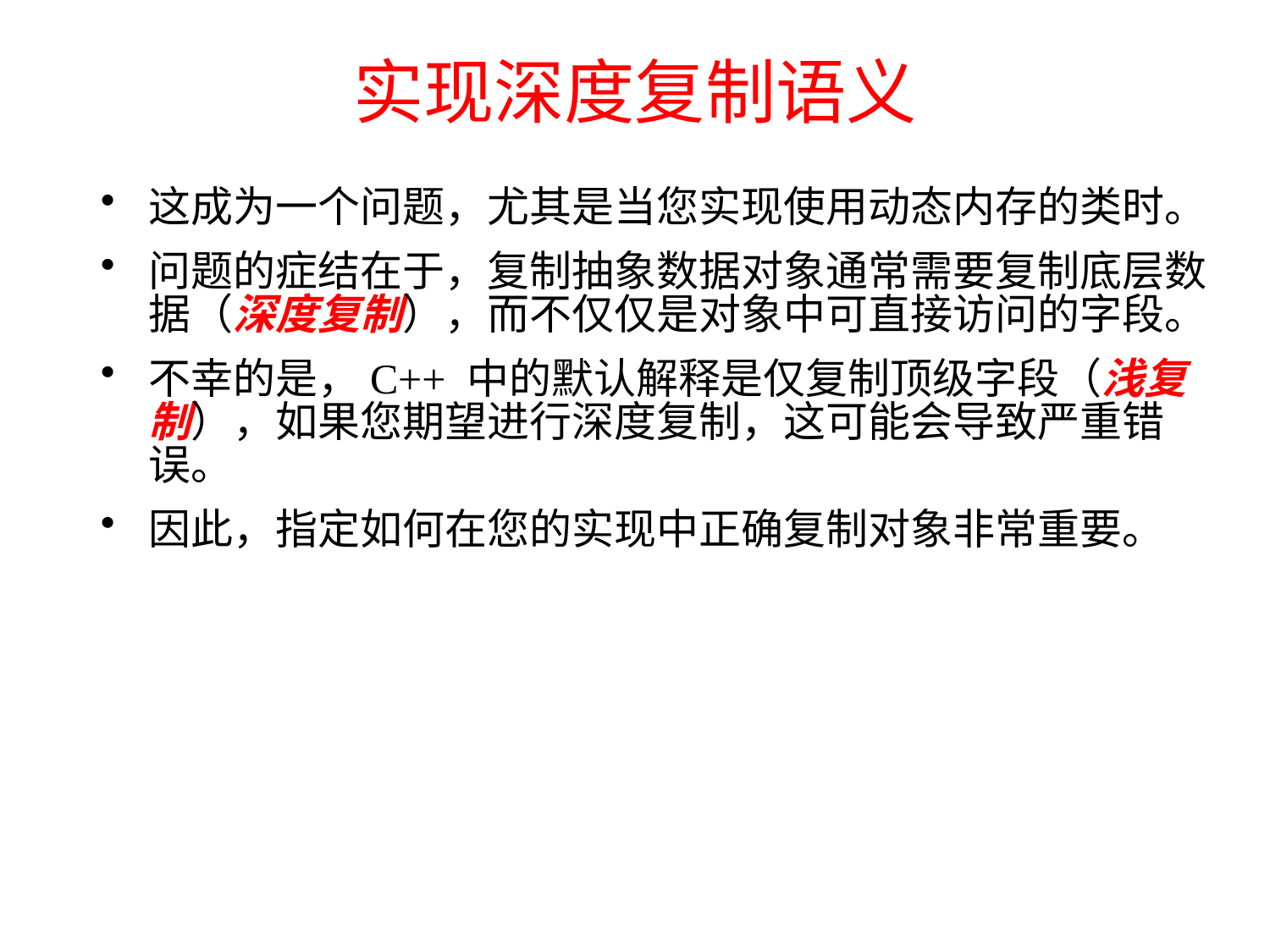

# 实现深度复制语义

这成为一个问题，尤其是当您实现使用动态内存的类时。
问题的症结在于，复制抽象数据对象通常需要复制底层数据（深度复制），而不仅仅是对象中可直接访问的字段。
不幸的是，C++ 中的默认解释是仅复制顶级字段（浅复制），如果您期望进行深度复制，这可能会导致严重错误。
因此，指定如何在您的实现中正确复制对象非常重要。